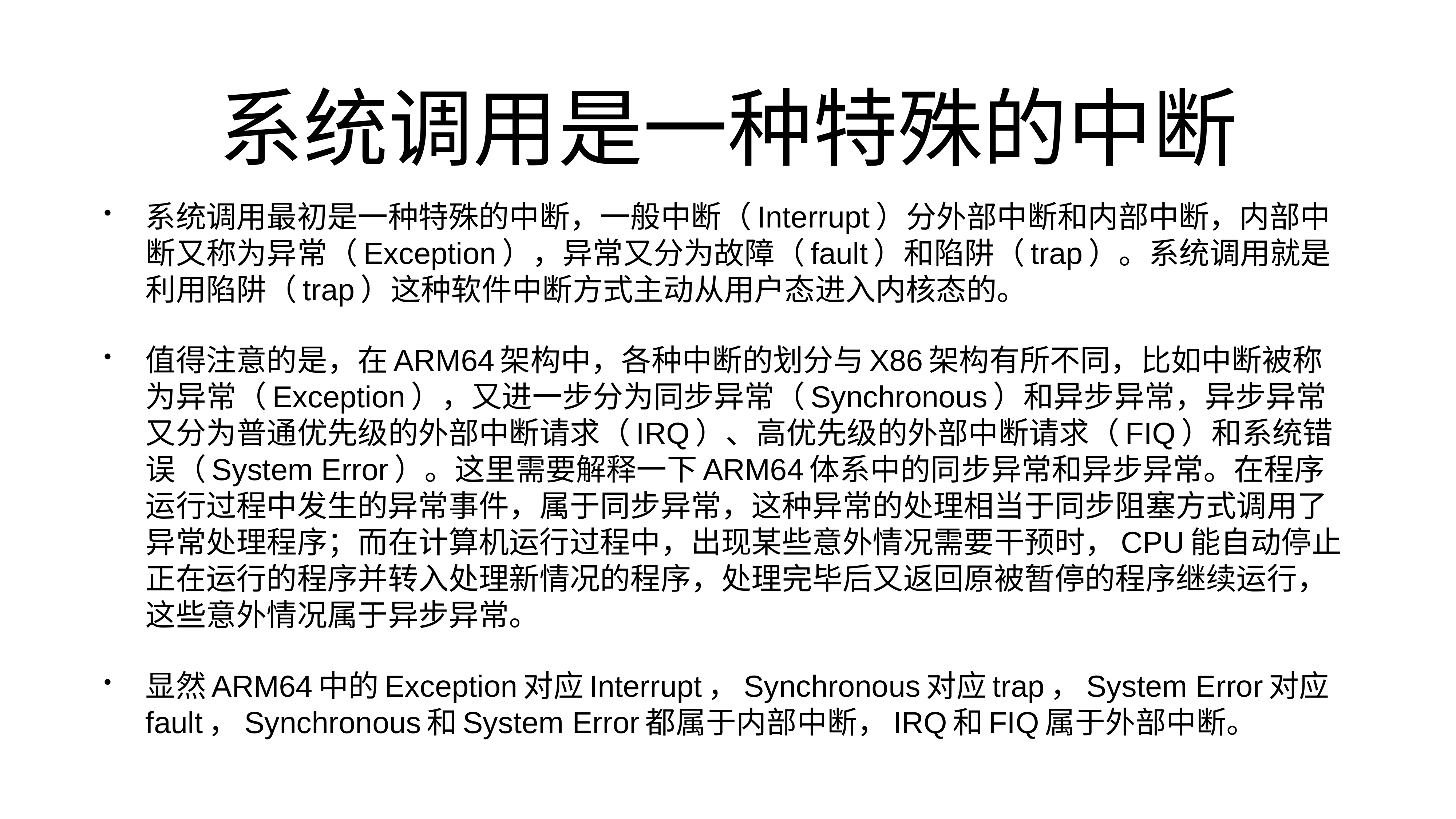

# 系统调用是一种特殊的中断
系统调用最初是一种特殊的中断，一般中断（Interrupt）分外部中断和内部中断，内部中断又称为异常（Exception），异常又分为故障（fault）和陷阱（trap）。系统调用就是利用陷阱（trap）这种软件中断方式主动从用户态进入内核态的。
值得注意的是，在ARM64架构中，各种中断的划分与X86架构有所不同，比如中断被称为异常（Exception），又进一步分为同步异常（Synchronous）和异步异常，异步异常又分为普通优先级的外部中断请求（IRQ）、高优先级的外部中断请求（FIQ）和系统错误（System Error）。这里需要解释一下ARM64体系中的同步异常和异步异常。在程序运行过程中发生的异常事件，属于同步异常，这种异常的处理相当于同步阻塞方式调用了异常处理程序；而在计算机运行过程中，出现某些意外情况需要干预时，CPU能自动停止正在运行的程序并转入处理新情况的程序，处理完毕后又返回原被暂停的程序继续运行，这些意外情况属于异步异常。
显然ARM64中的Exception对应Interrupt，Synchronous对应trap，System Error对应fault，Synchronous和System Error都属于内部中断，IRQ和FIQ属于外部中断。